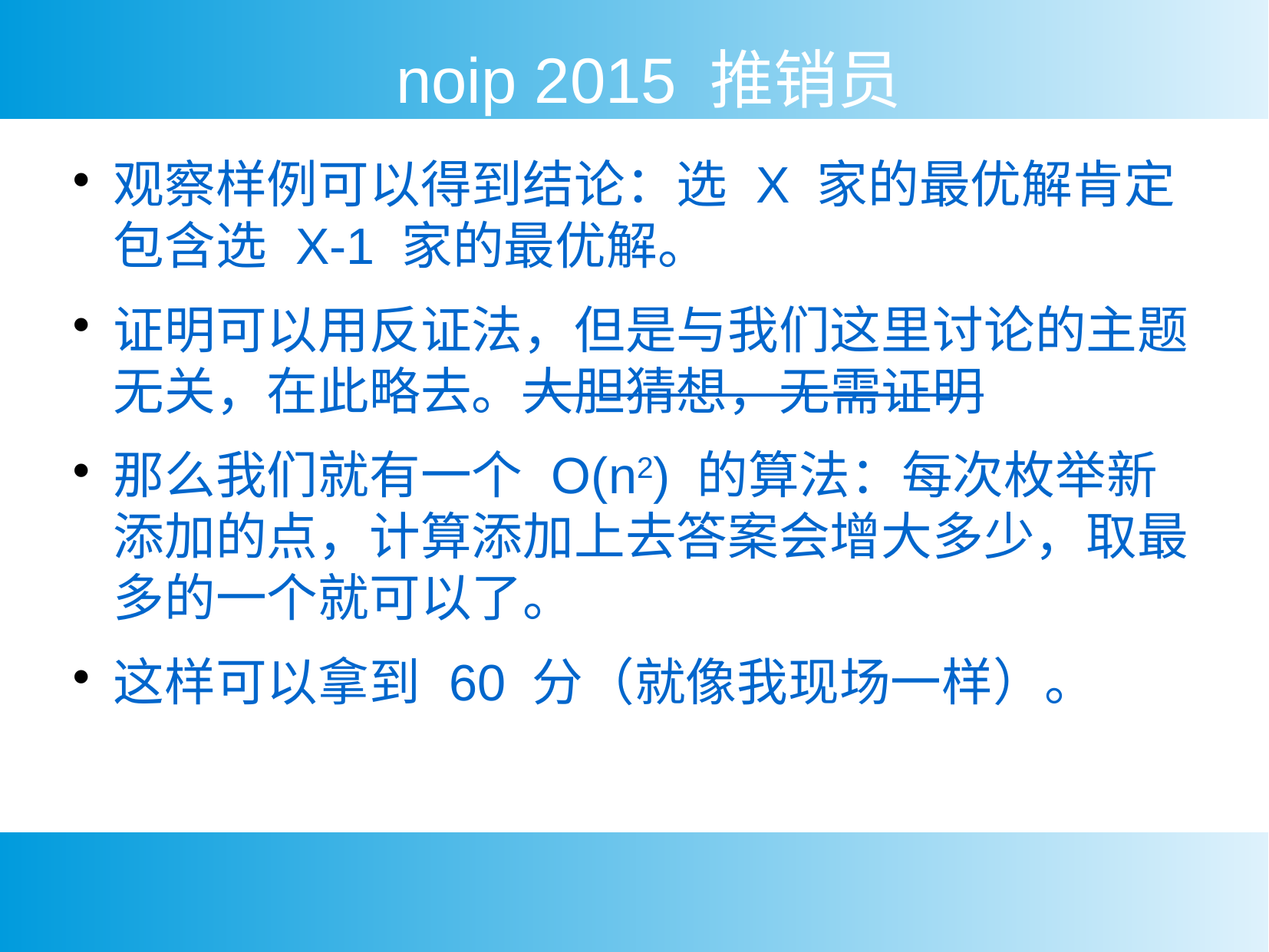

noip 2015 推销员
观察样例可以得到结论：选 X 家的最优解肯定包含选 X-1 家的最优解。
证明可以用反证法，但是与我们这里讨论的主题无关，在此略去。大胆猜想，无需证明
那么我们就有一个 O(n2) 的算法：每次枚举新添加的点，计算添加上去答案会增大多少，取最多的一个就可以了。
这样可以拿到 60 分（就像我现场一样）。